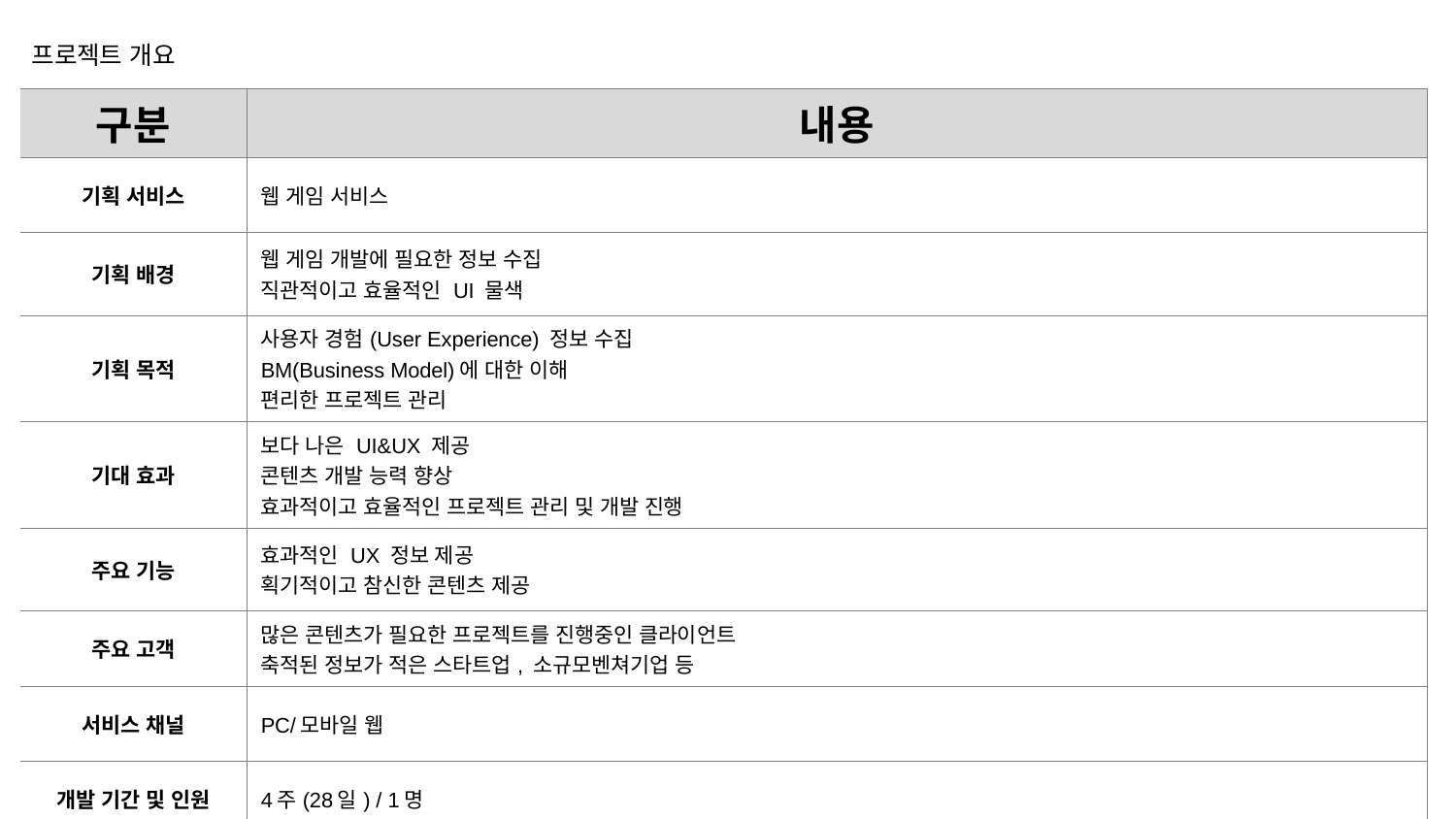

4
# 프로젝트 개요
| 구분 | 내용 |
| --- | --- |
| 기획 서비스 | 웹 게임 서비스 |
| 기획 배경 | 웹 게임 개발에 필요한 정보 수집 직관적이고 효율적인 UI 물색 |
| 기획 목적 | 사용자 경험(User Experience) 정보 수집 BM(Business Model)에 대한 이해 편리한 프로젝트 관리 |
| 기대 효과 | 보다 나은 UI&UX 제공 콘텐츠 개발 능력 향상 효과적이고 효율적인 프로젝트 관리 및 개발 진행 |
| 주요 기능 | 효과적인 UX 정보 제공 획기적이고 참신한 콘텐츠 제공 |
| 주요 고객 | 많은 콘텐츠가 필요한 프로젝트를 진행중인 클라이언트 축적된 정보가 적은 스타트업, 소규모벤쳐기업 등 |
| 서비스 채널 | PC/모바일 웹 |
| 개발 기간 및 인원 | 4주(28일) / 1명 |